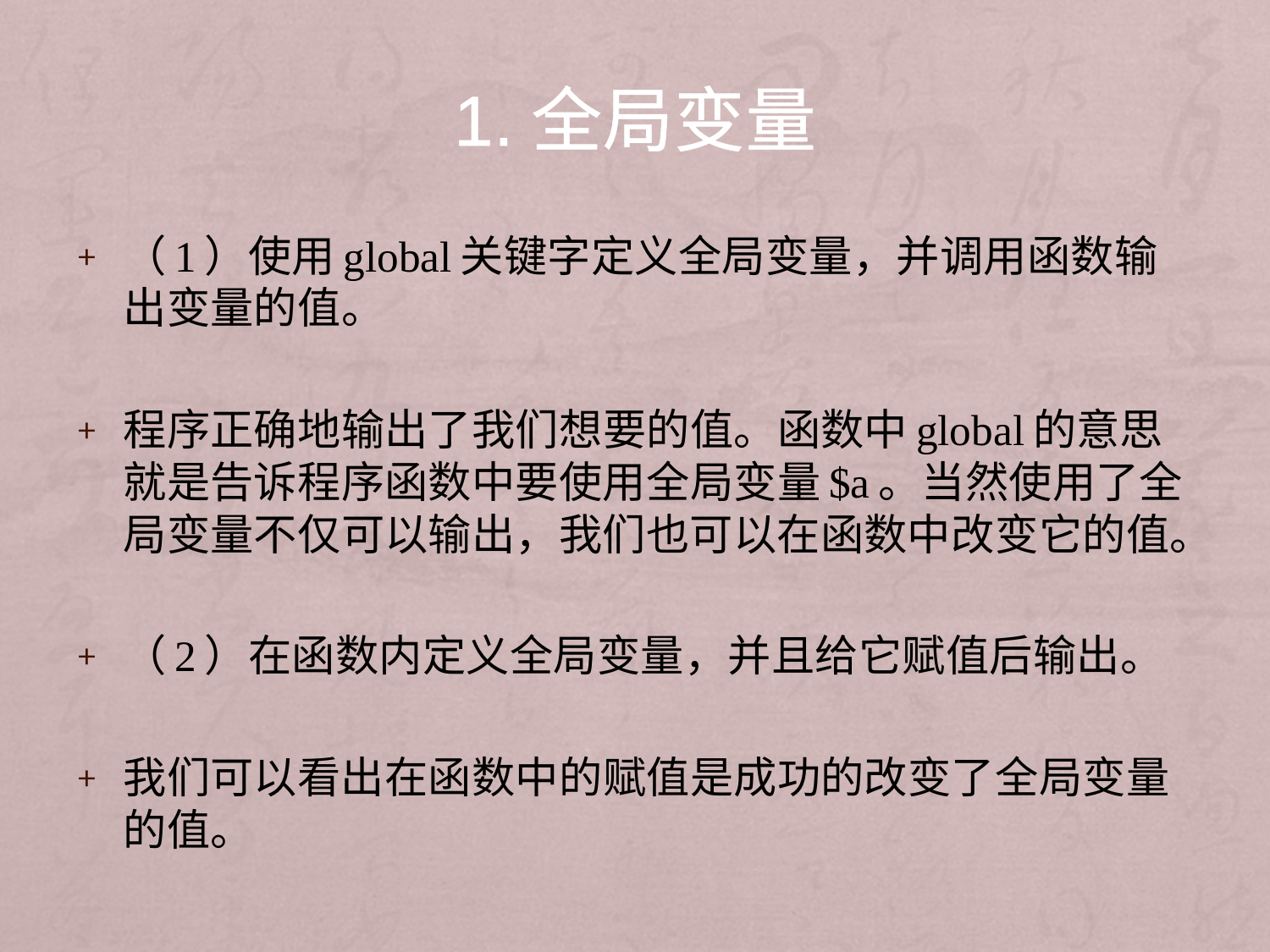

# 1.全局变量
（1）使用global关键字定义全局变量，并调用函数输出变量的值。

程序正确地输出了我们想要的值。函数中global的意思就是告诉程序函数中要使用全局变量$a。当然使用了全局变量不仅可以输出，我们也可以在函数中改变它的值。

（2）在函数内定义全局变量，并且给它赋值后输出。

我们可以看出在函数中的赋值是成功的改变了全局变量的值。